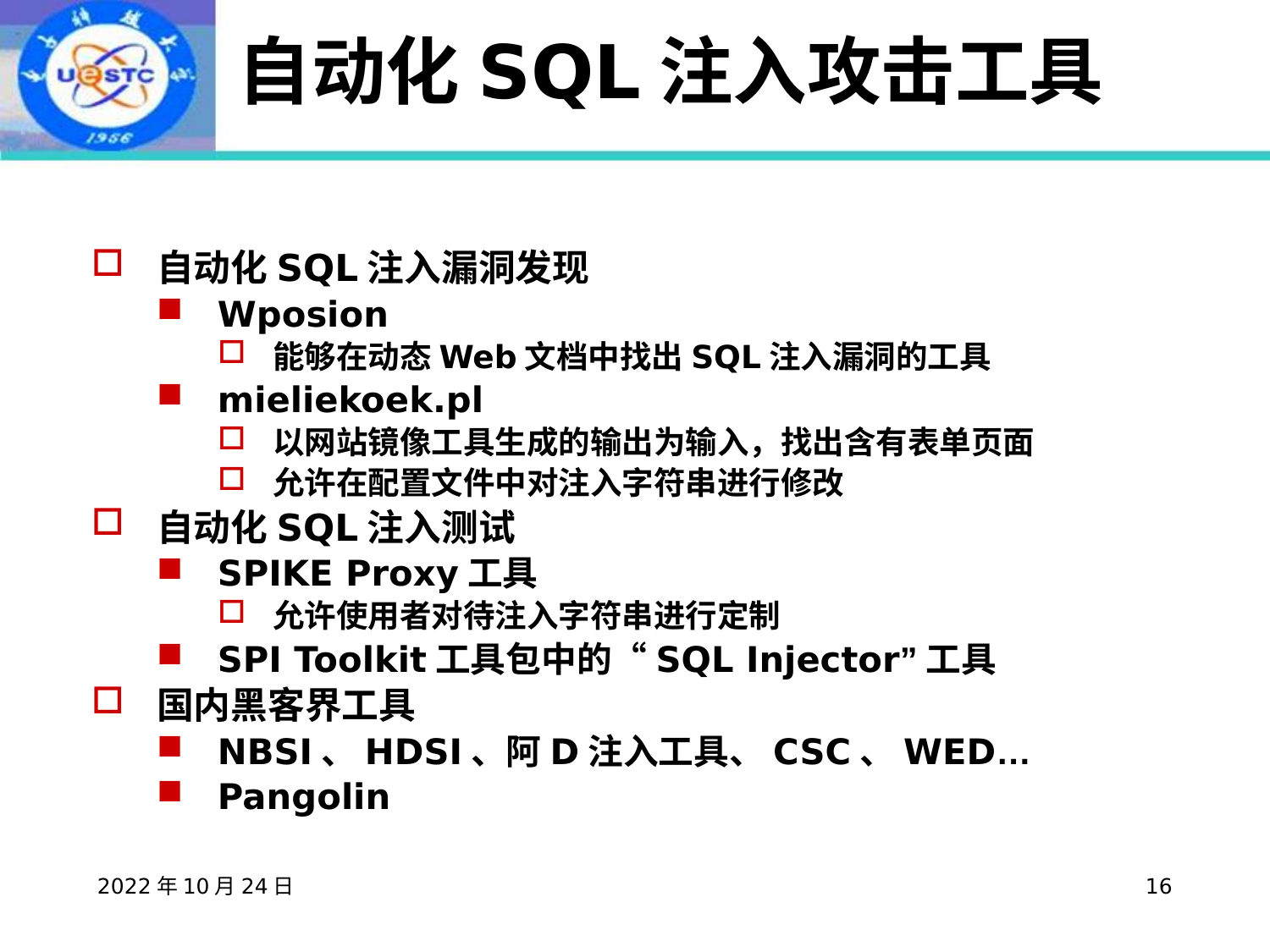

# 自动化SQL注入攻击工具
自动化SQL注入漏洞发现
Wposion
能够在动态Web文档中找出SQL注入漏洞的工具
mieliekoek.pl
以网站镜像工具生成的输出为输入，找出含有表单页面
允许在配置文件中对注入字符串进行修改
自动化SQL注入测试
SPIKE Proxy工具
允许使用者对待注入字符串进行定制
SPI Toolkit工具包中的“SQL Injector”工具
国内黑客界工具
NBSI、HDSI、阿D注入工具、CSC、WED…
Pangolin
2022年10月24日
16